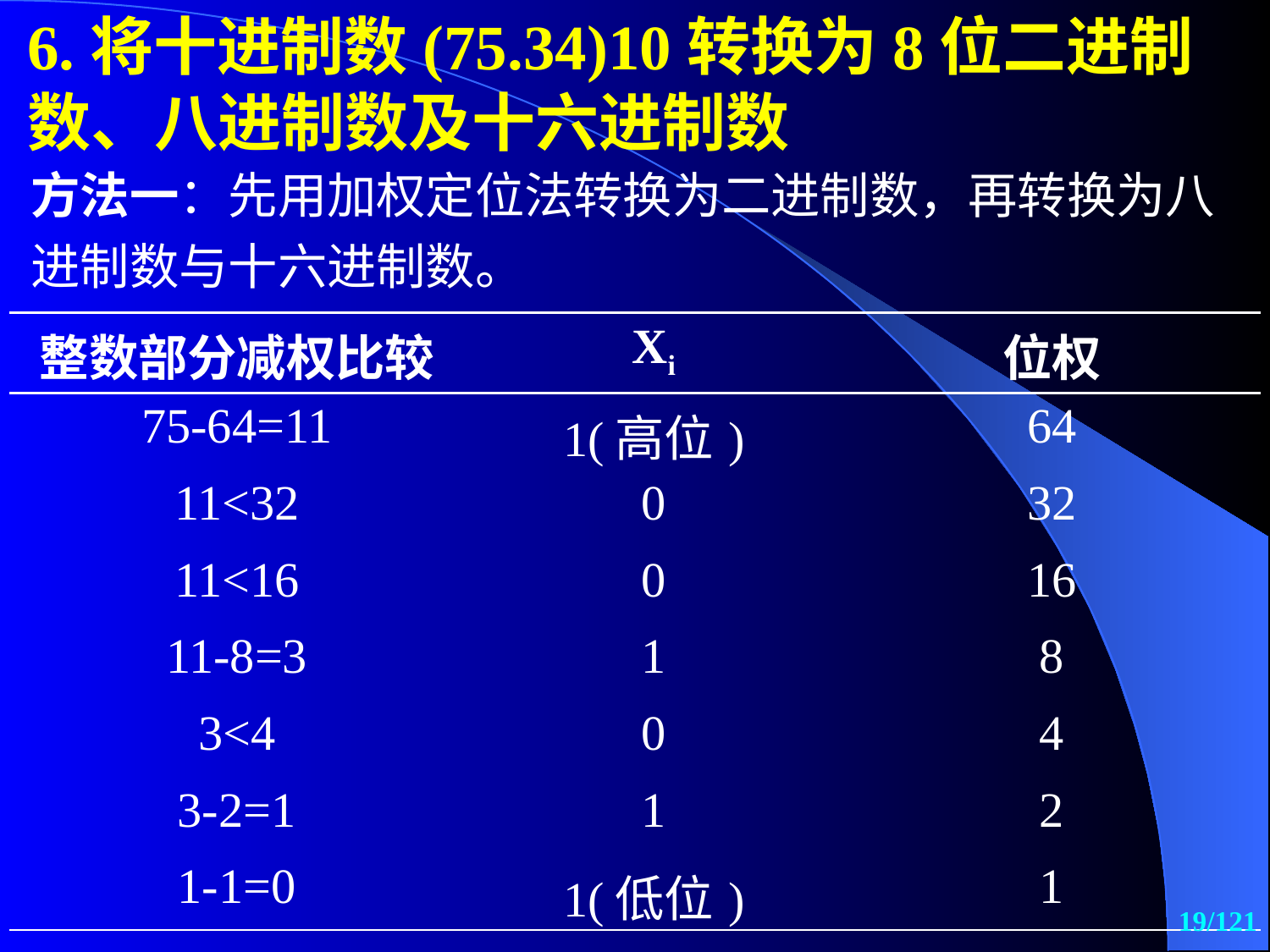

6.将十进制数(75.34)10转换为8位二进制数、八进制数及十六进制数
方法一：先用加权定位法转换为二进制数，再转换为八进制数与十六进制数。
| 整数部分减权比较 | Xi | 位权 |
| --- | --- | --- |
| 75-64=11 | 1(高位) | 64 |
| 11<32 | 0 | 32 |
| 11<16 | 0 | 16 |
| 11-8=3 | 1 | 8 |
| 3<4 | 0 | 4 |
| 3-2=1 | 1 | 2 |
| 1-1=0 | 1(低位) | 1 |
19/121